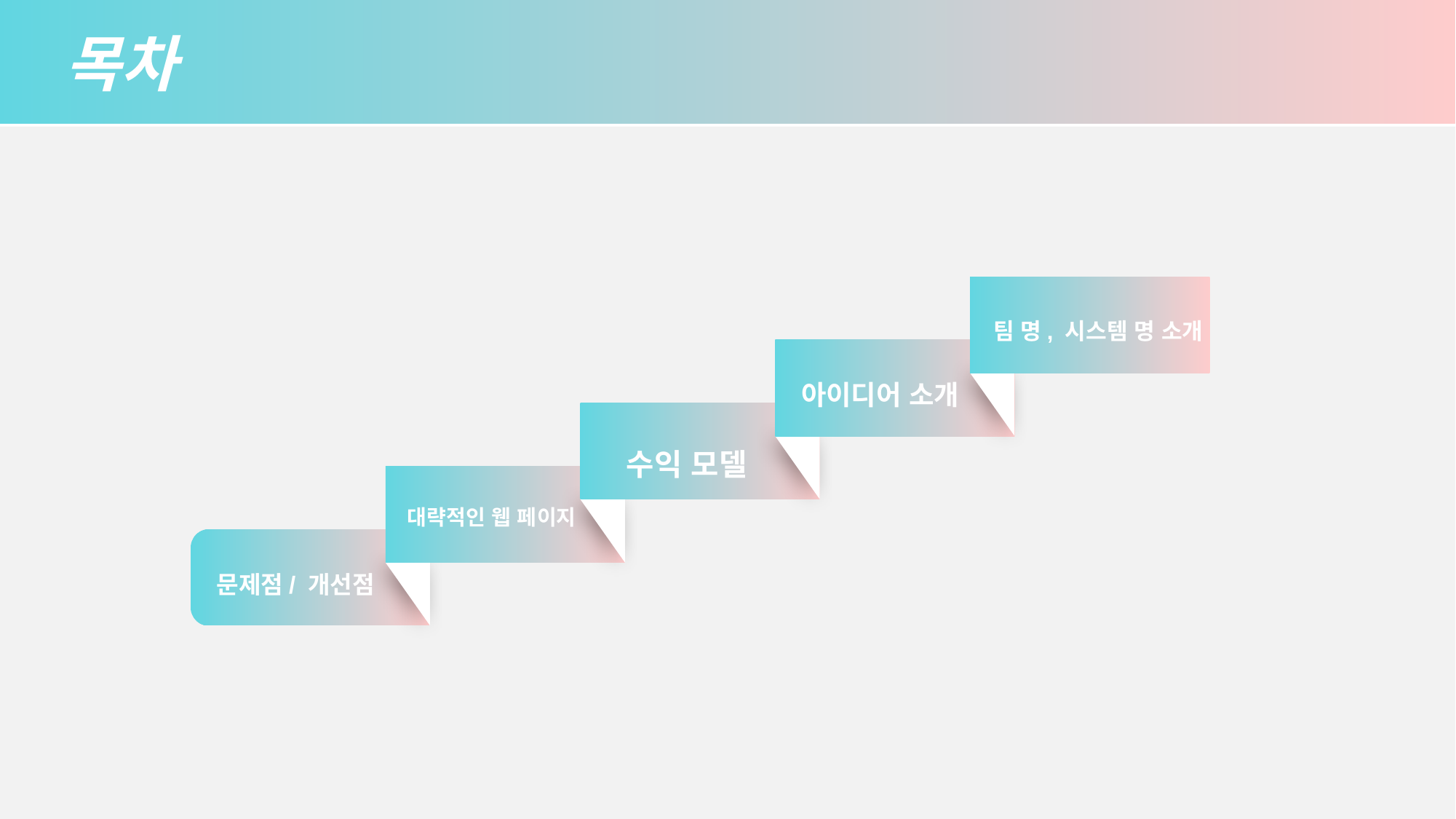

목차

팀 명, 시스템 명 소개

아이디어 소개

수익 모델

대략적인 웹 페이지

문제점/ 개선점